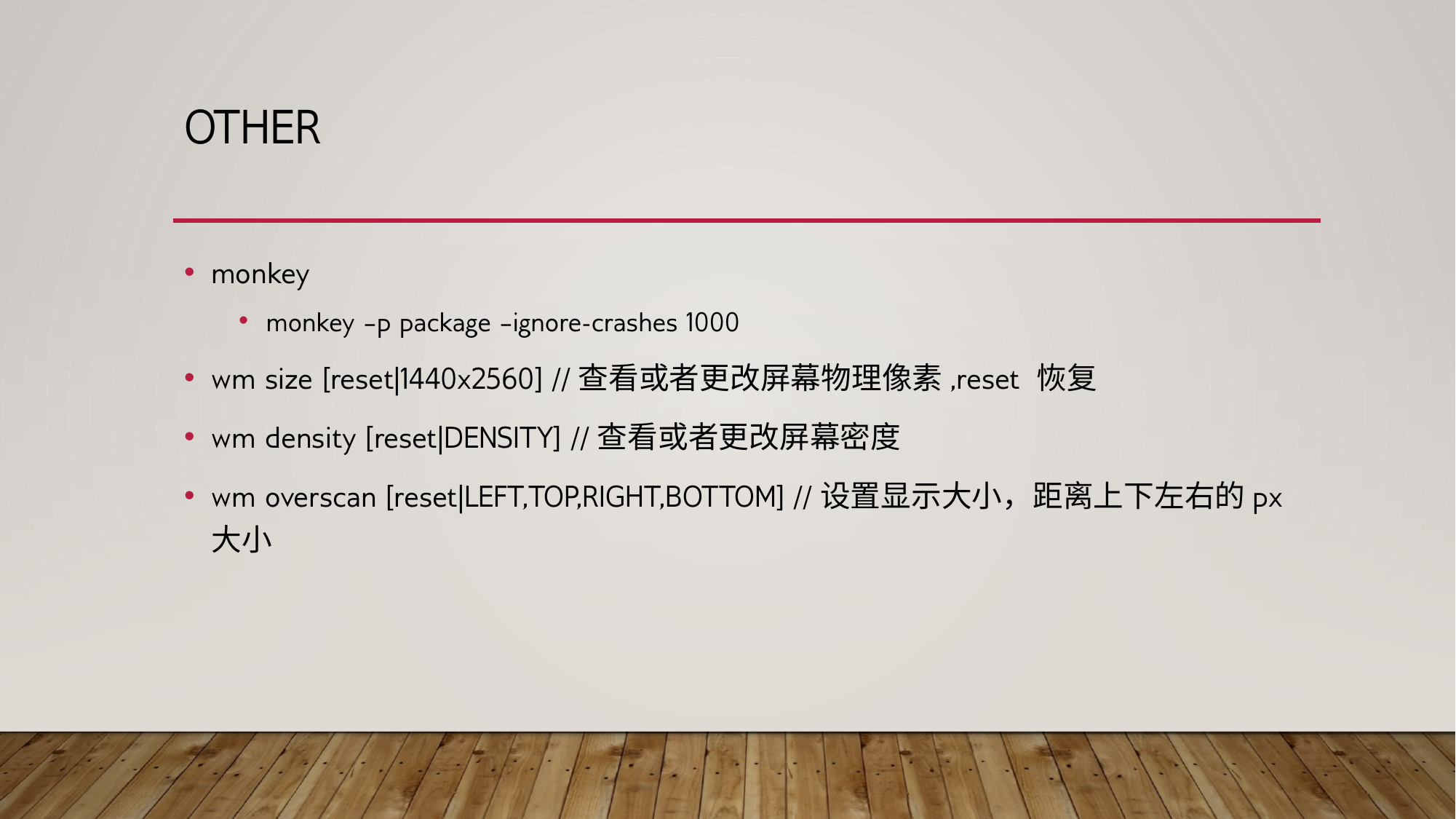

# Other
monkey
monkey –p package –ignore-crashes 1000
wm size [reset|1440x2560] //查看或者更改屏幕物理像素,reset 恢复
wm density [reset|DENSITY] //查看或者更改屏幕密度
wm overscan [reset|LEFT,TOP,RIGHT,BOTTOM] //设置显示大小，距离上下左右的px大小